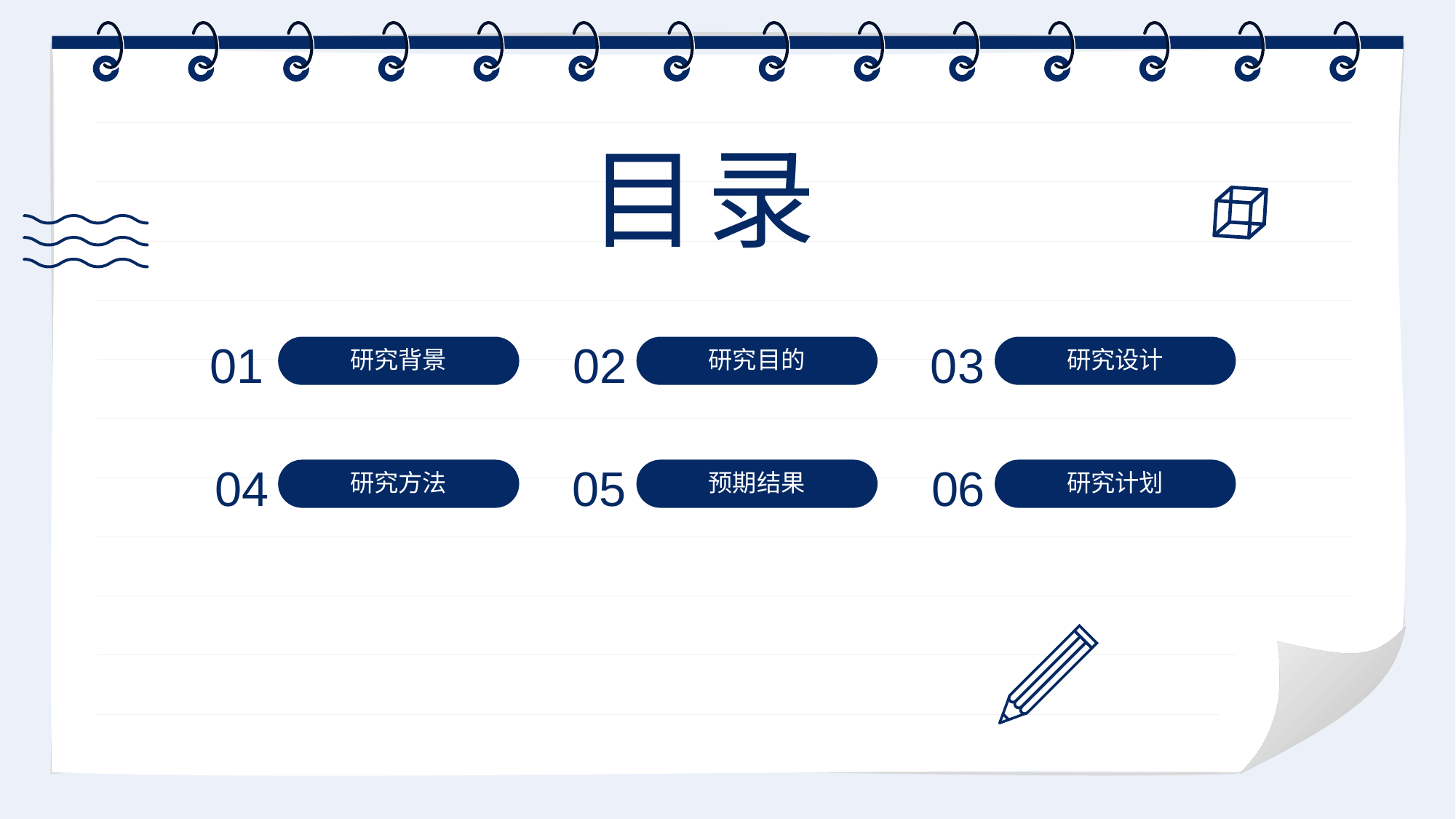

目录

01

研究背景
02

研究目的
03

研究设计
04

研究方法
05

预期结果
06

研究计划